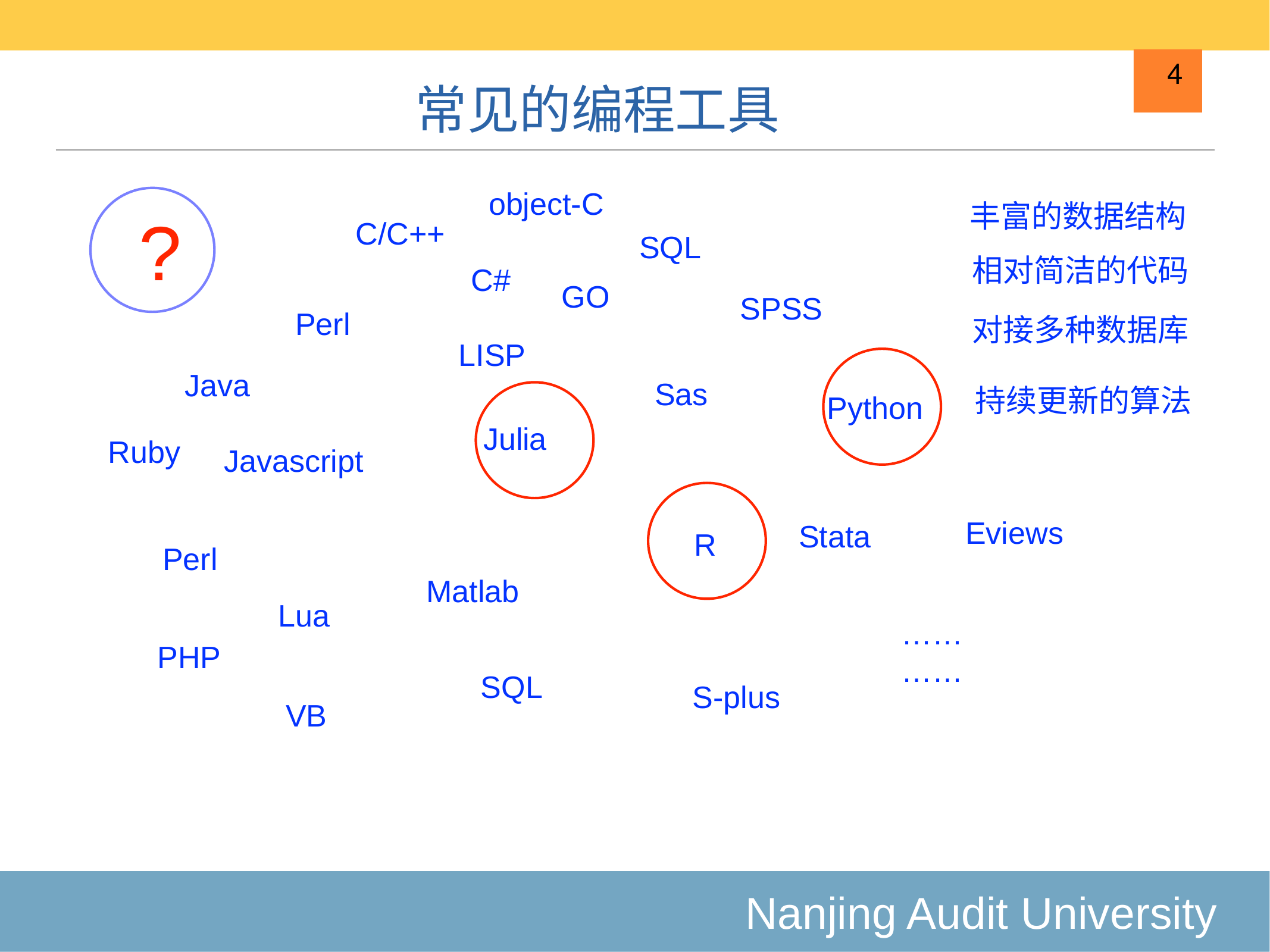

# 常见的编程工具
4
object-C

丰富的数据结构
?
C/C++
SQL
相对简洁的代码
C#
GO
SPSS
Perl
对接多种数据库
LISP

Java
Sas
持续更新的算法

Python
Julia
Ruby
Javascript

Eviews
Stata
R
Perl
Matlab
Lua
…… ……
PHP
SQL
S-plus
VB